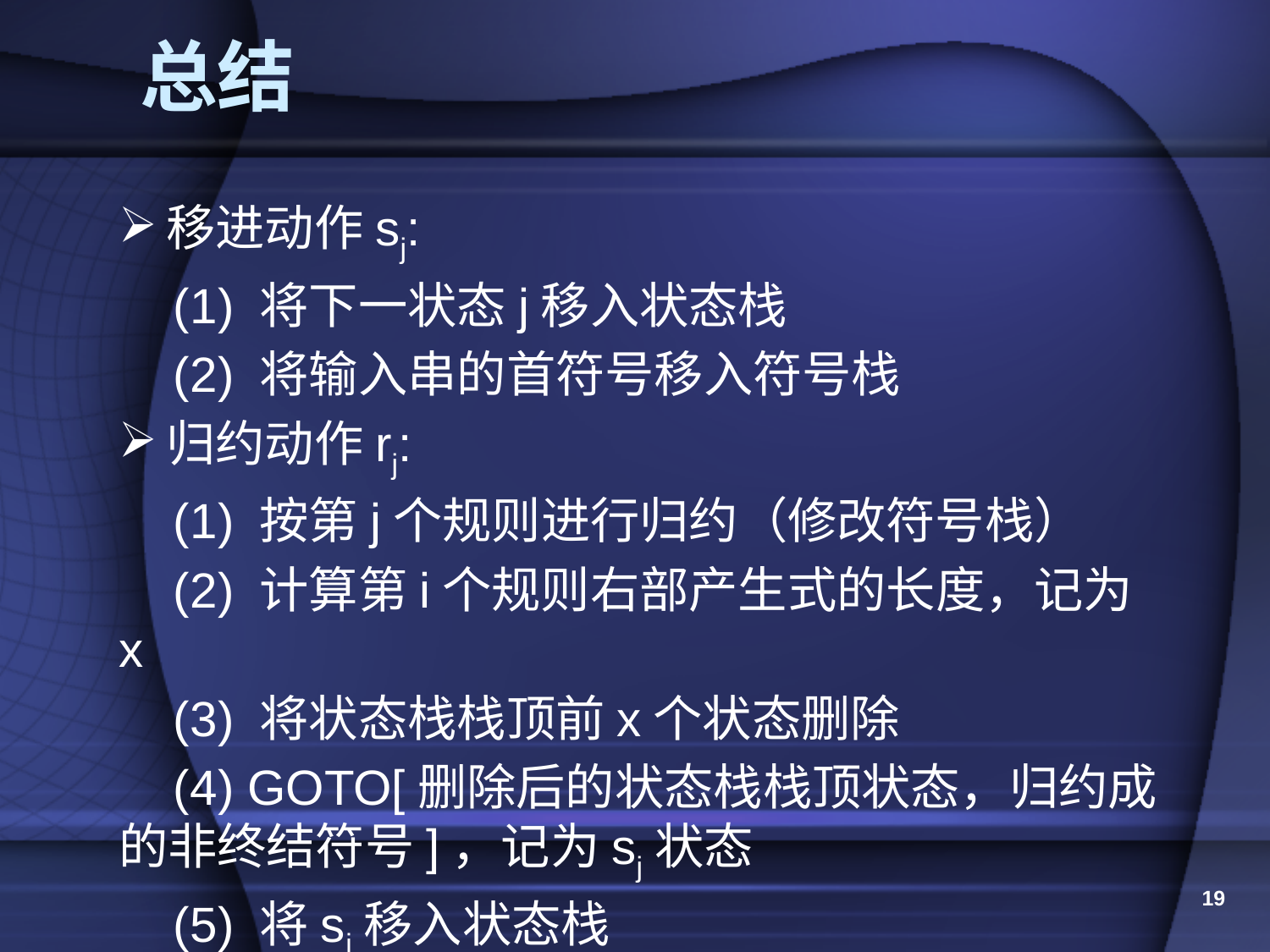

# 总结
移进动作sj:
    (1) 将下一状态j移入状态栈
    (2) 将输入串的首符号移入符号栈
归约动作rj:
    (1) 按第j个规则进行归约（修改符号栈）
    (2) 计算第i个规则右部产生式的长度，记为x
    (3) 将状态栈栈顶前x个状态删除
    (4) GOTO[删除后的状态栈栈顶状态，归约成的非终结符号]，记为sj状态
    (5) 将sj移入状态栈
19